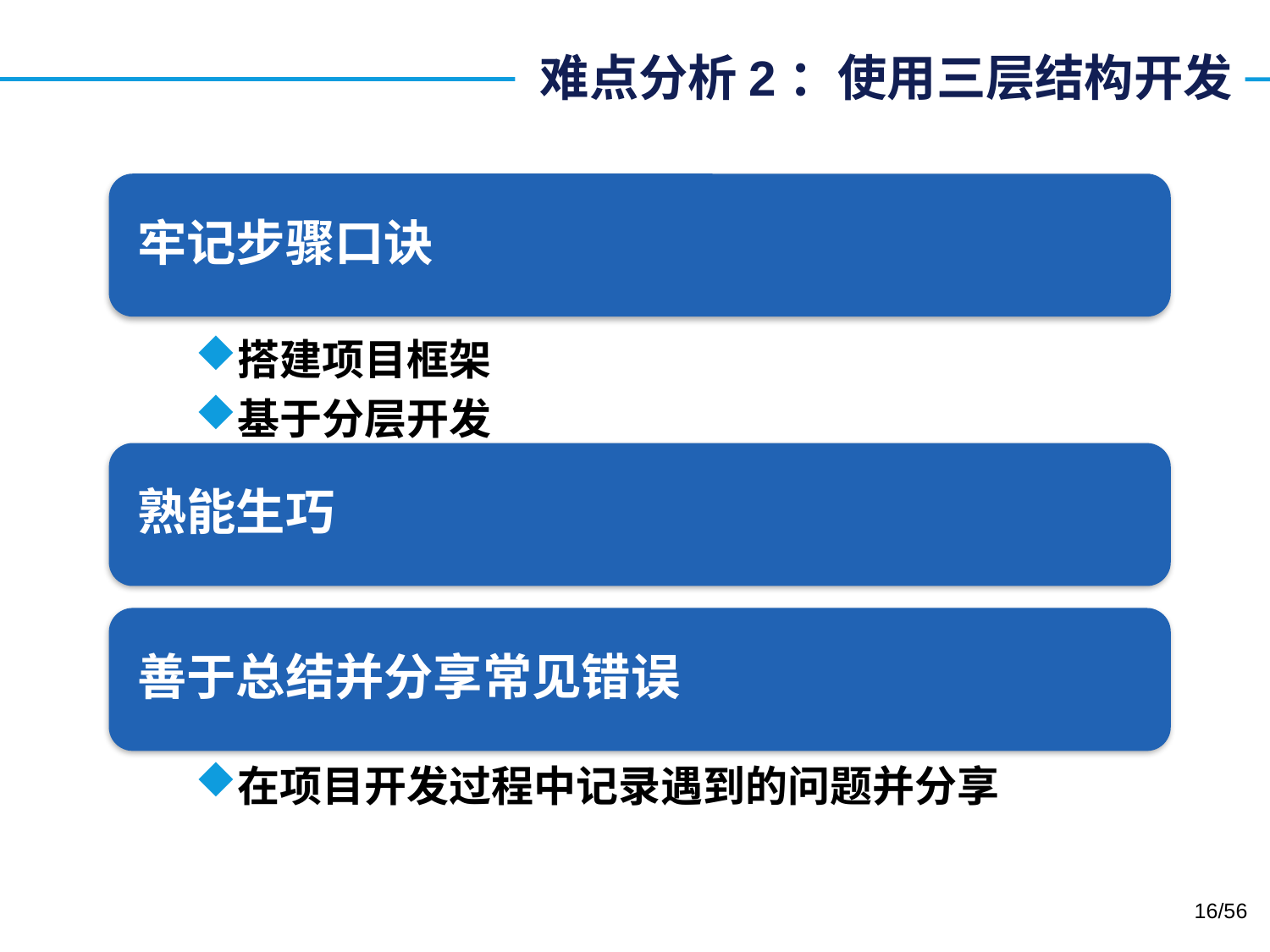

# 难点分析2：使用三层结构开发
牢记步骤口诀

熟能生巧
善于总结并分享常见错误

搭建项目框架
基于分层开发
在项目开发过程中记录遇到的问题并分享
16/56